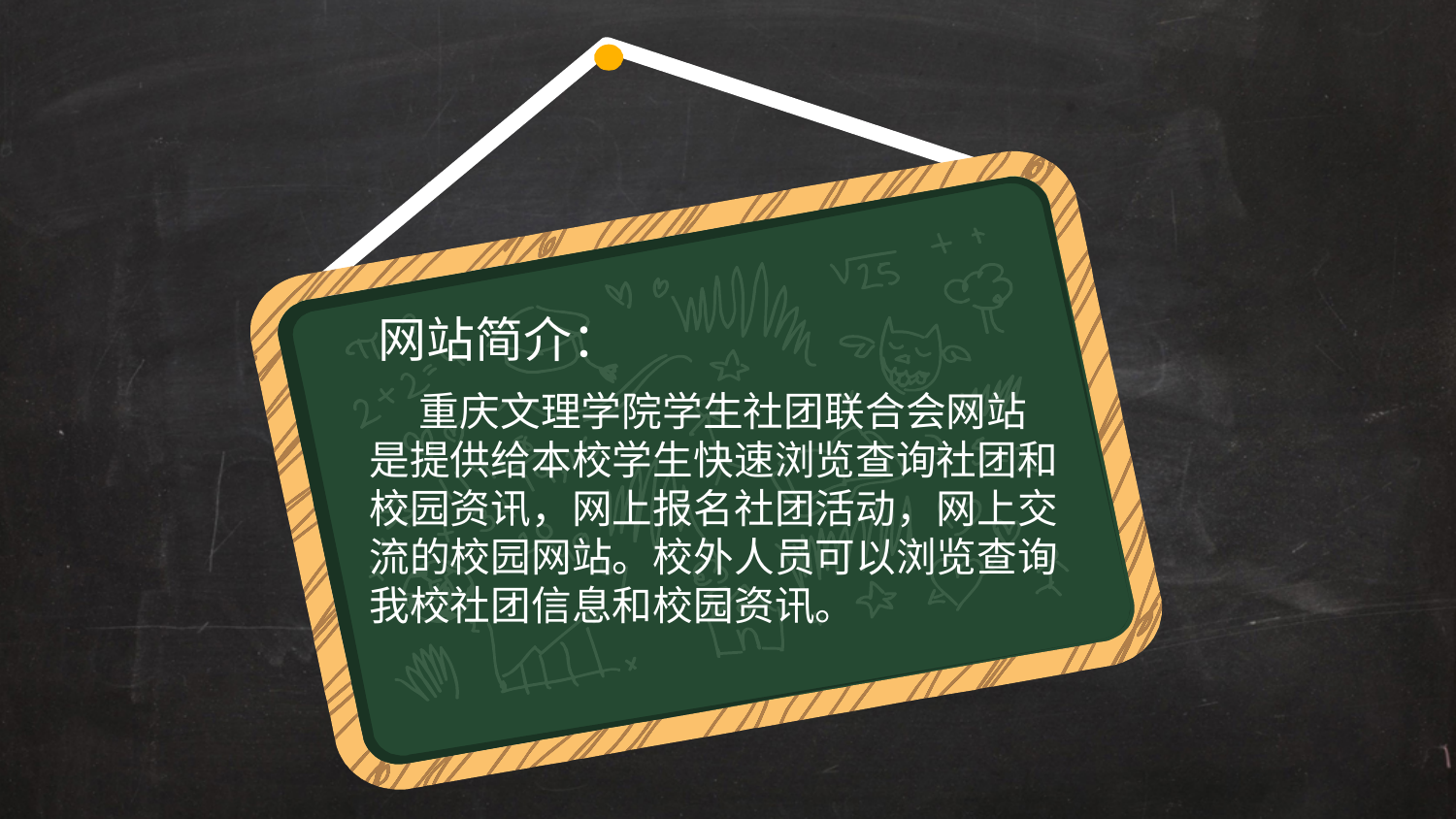

网站简介：
     重庆文理学院学生社团联合会网站是提供给本校学生快速浏览查询社团和校园资讯，网上报名社团活动，网上交流的校园网站。校外人员可以浏览查询我校社团信息和校园资讯。